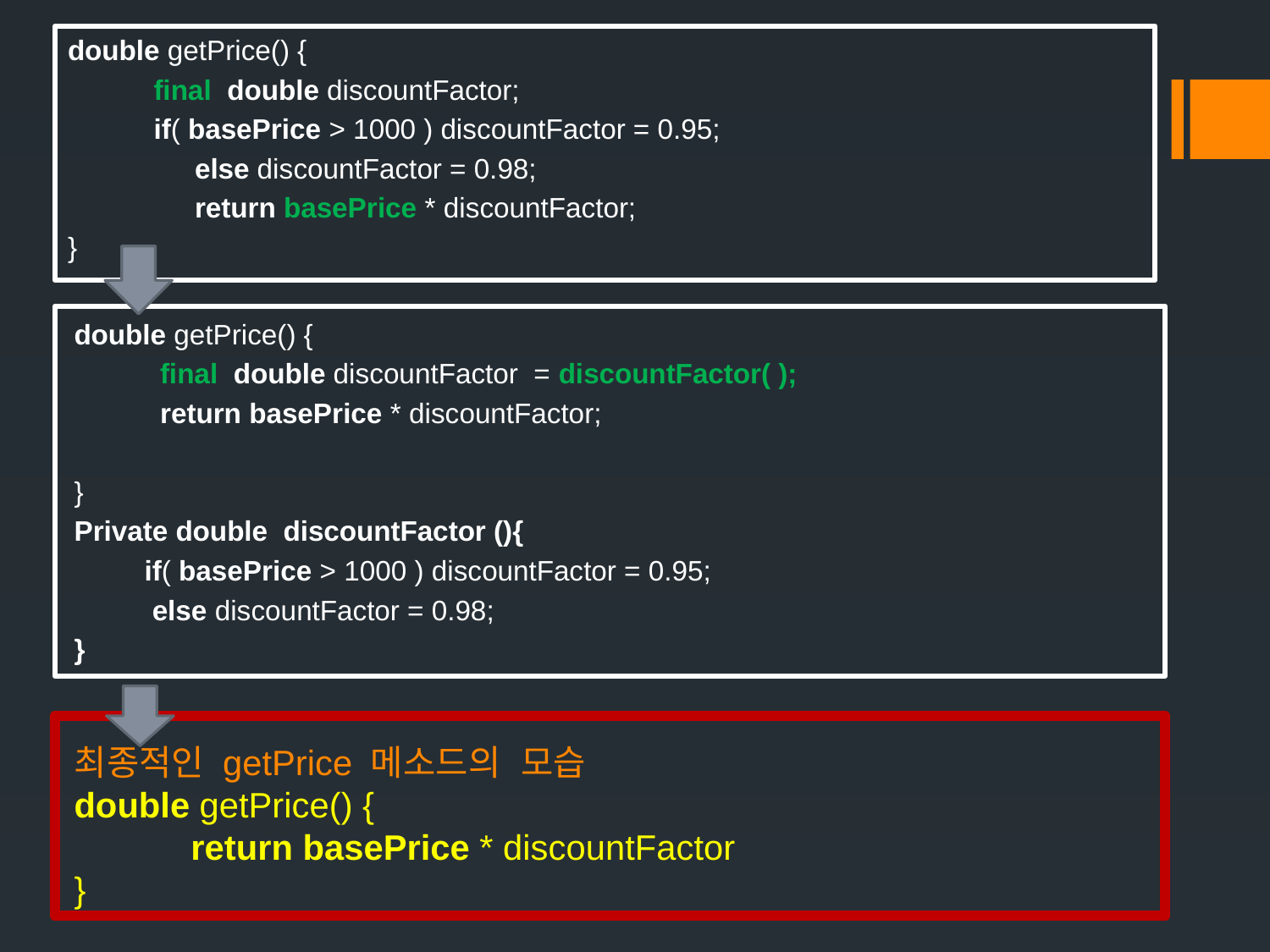

double getPrice() {
           final  double discountFactor;
           if( basePrice > 1000 ) discountFactor = 0.95;
	else discountFactor = 0.98;
	return basePrice * discountFactor;
}

double getPrice() {
           final  double discountFactor  = discountFactor( );
           return basePrice * discountFactor;

}
Private double  discountFactor (){
         if( basePrice > 1000 ) discountFactor = 0.95;
          else discountFactor = 0.98;
}

# 최종적인 getPrice 메소드의  모습 double getPrice() { return basePrice * discountFactor }